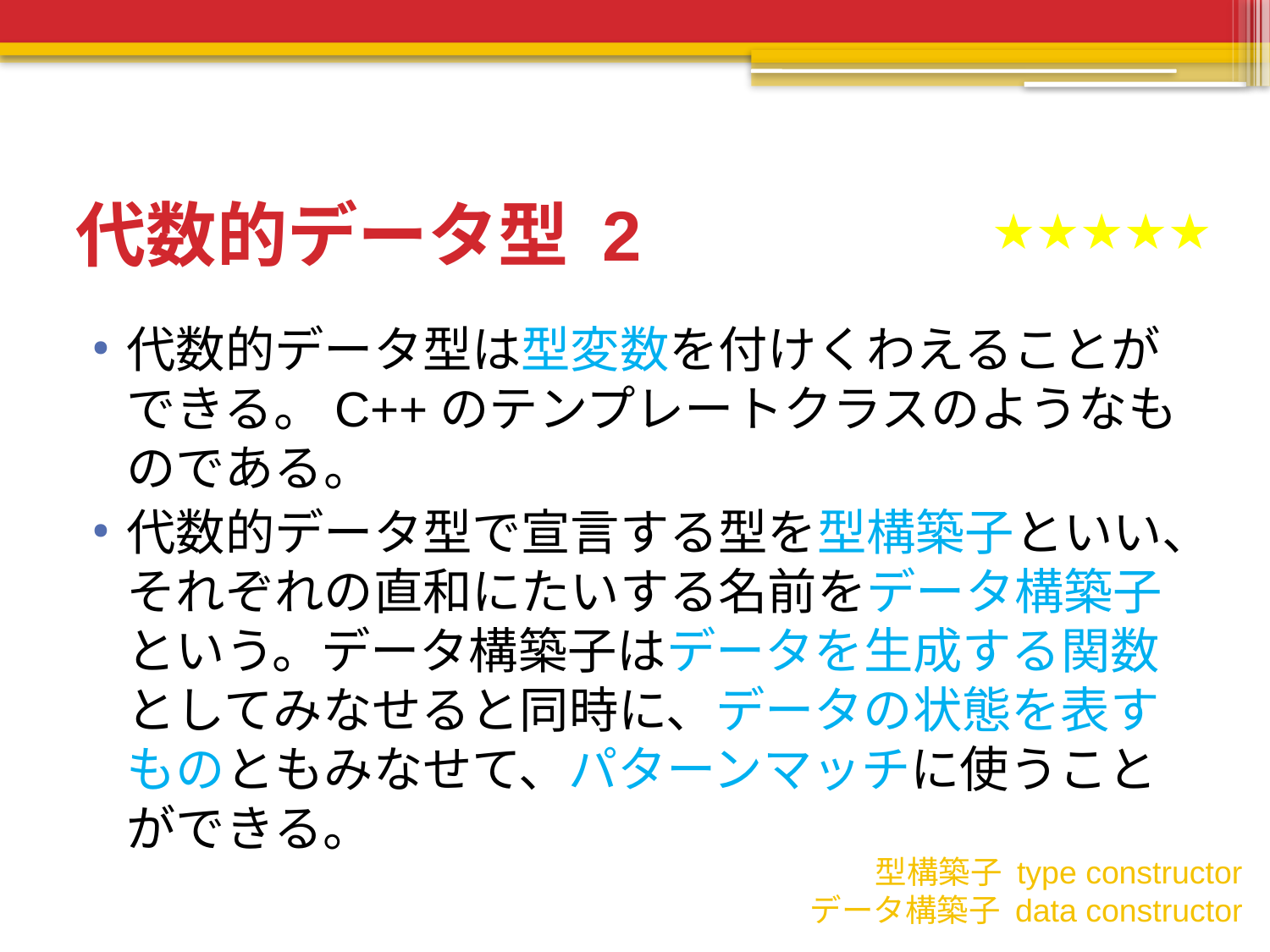

# 代数的データ型 2
★★★★★
代数的データ型は型変数を付けくわえることができる。C++のテンプレートクラスのようなものである。
代数的データ型で宣言する型を型構築子といい、それぞれの直和にたいする名前をデータ構築子という。データ構築子はデータを生成する関数としてみなせると同時に、データの状態を表すものともみなせて、パターンマッチに使うことができる。
型構築子 type constructor
データ構築子 data constructor